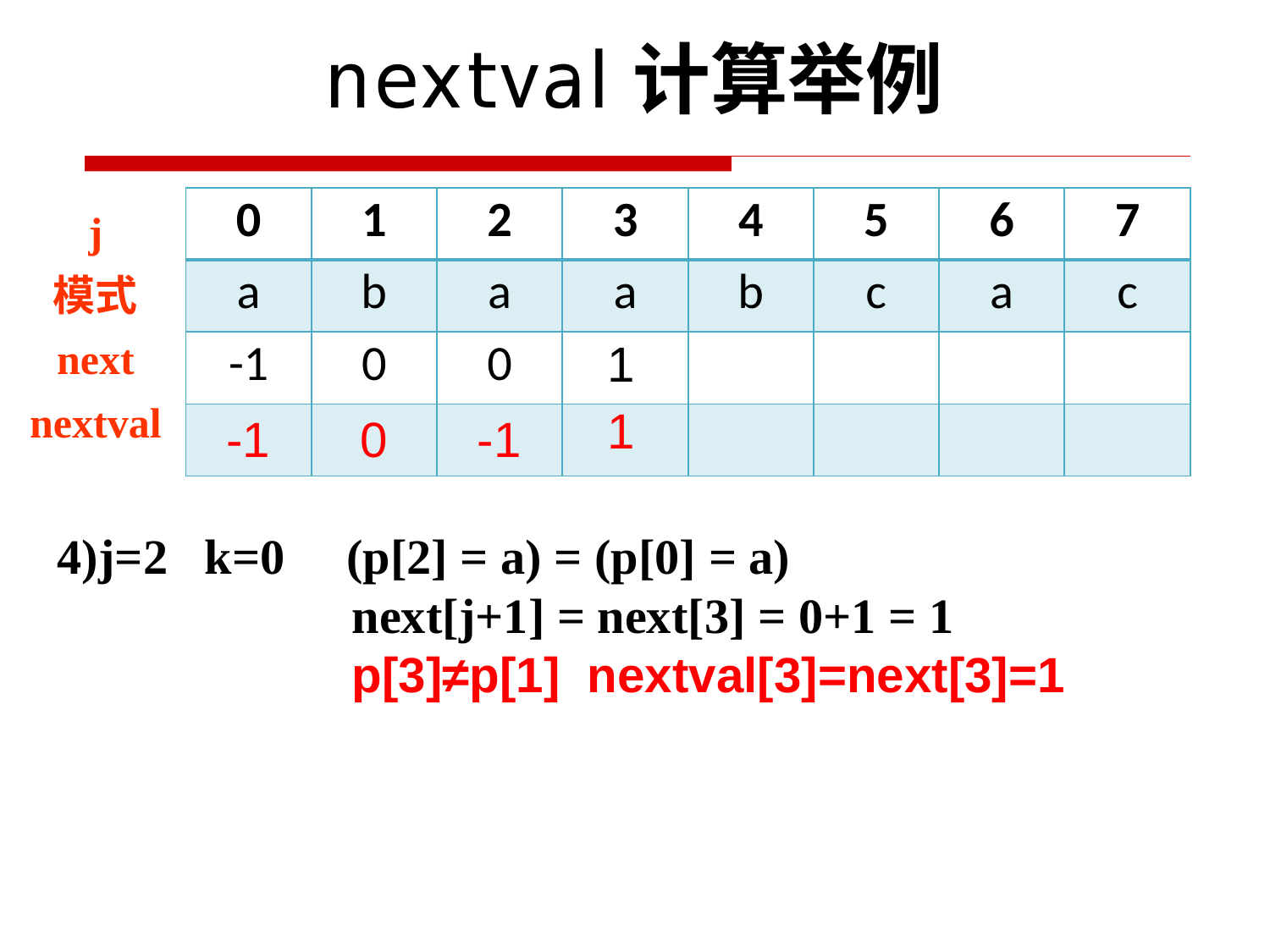

nextval计算举例
j
模式
next
nextval
| 0 | 1 | 2 | 3 | 4 | 5 | 6 | 7 |
| --- | --- | --- | --- | --- | --- | --- | --- |
| a | b | a | a | b | c | a | c |
| -1 | 0 | 0 |  |  |  |  |  |
| -1 | 0 | -1 |  |  |  |  |  |
1
1
4)j=2   k=0     (p[2] = a) = (p[0] = a)
                        next[j+1] = next[3] = 0+1 = 1
                        p[3]≠p[1]  nextval[3]=next[3]=1